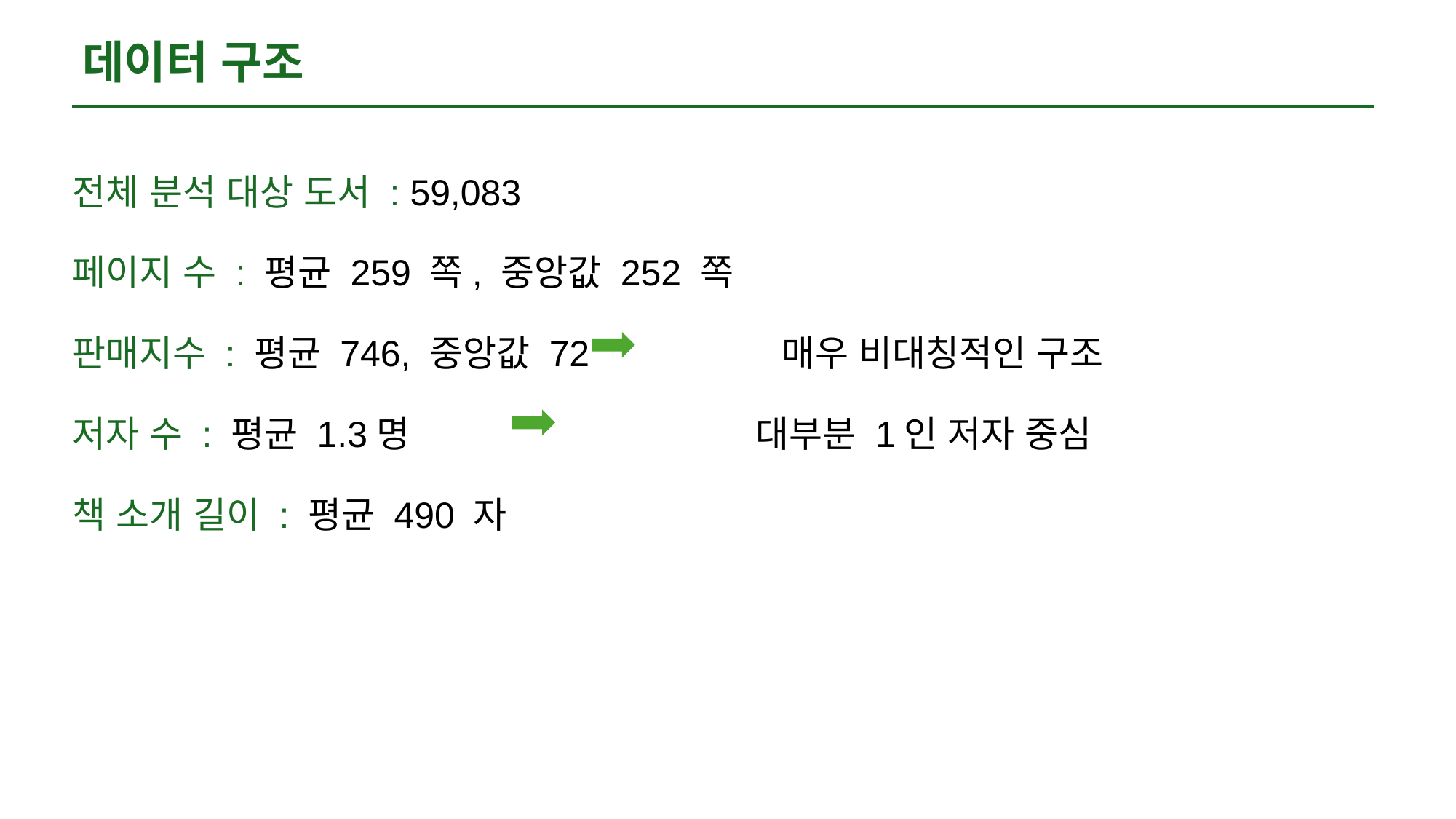

데이터 구조
전체 분석 대상 도서 : 59,083
페이지 수 : 평균 259 쪽, 중앙값 252 쪽
판매지수 : 평균 746, 중앙값 72                  매우 비대칭적인 구조
저자 수 : 평균 1.3명                                  대부분 1인 저자 중심
책 소개 길이 : 평균 490 자